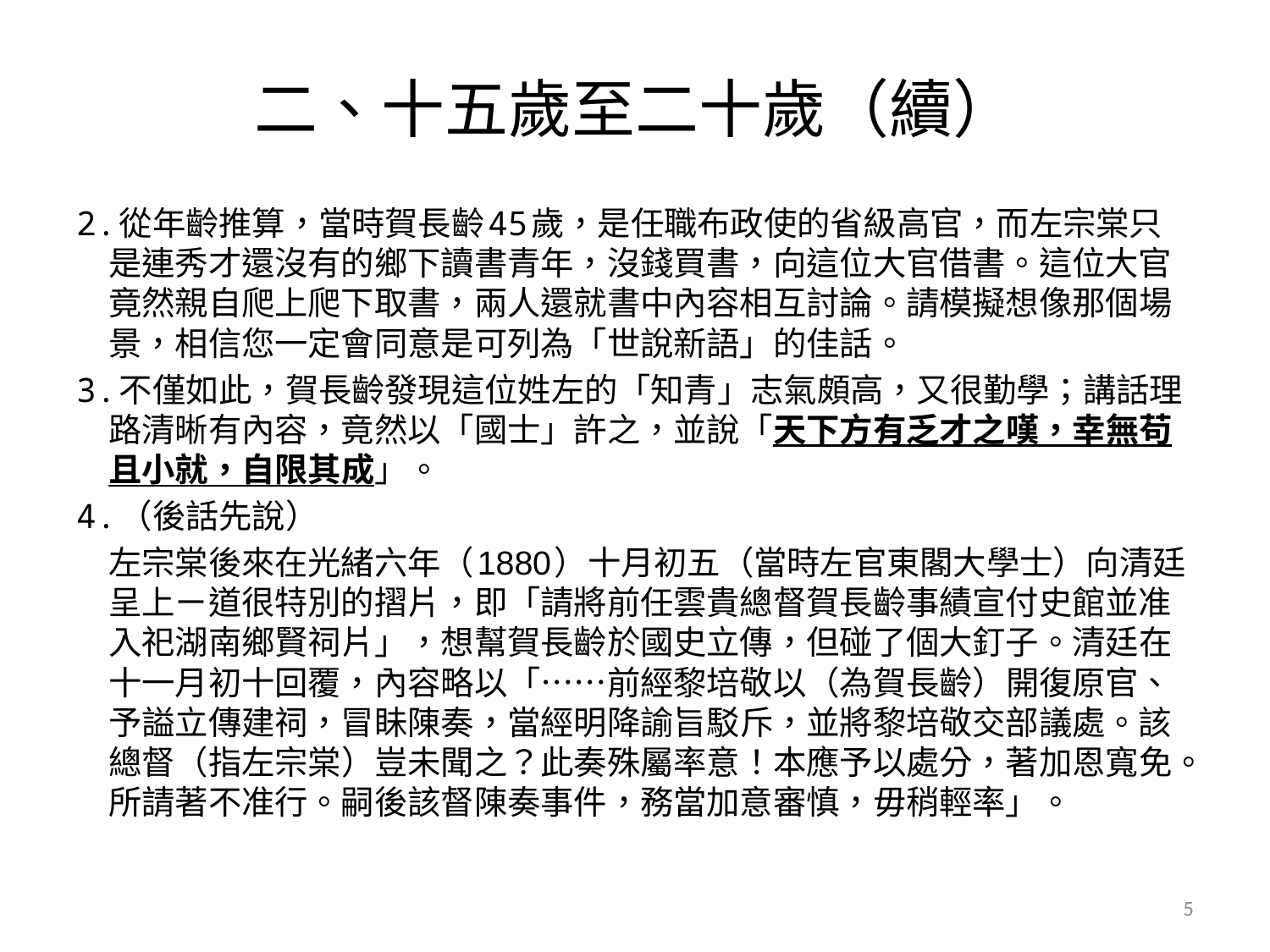

# 二、十五歲至二十歲（續）
2.從年齡推算，當時賀長齡45歲，是任職布政使的省級高官，而左宗棠只是連秀才還沒有的鄉下讀書青年，沒錢買書，向這位大官借書。這位大官竟然親自爬上爬下取書，兩人還就書中內容相互討論。請模擬想像那個場景，相信您一定會同意是可列為「世說新語」的佳話。
3.不僅如此，賀長齡發現這位姓左的「知青」志氣頗高，又很勤學；講話理路清晰有內容，竟然以「國士」許之，並說「天下方有乏才之嘆，幸無苟且小就，自限其成」。
4.（後話先說）
左宗棠後來在光緒六年（1880）十月初五（當時左官東閣大學士）向清廷呈上ㄧ道很特別的摺片，即「請將前任雲貴總督賀長齡事績宣付史館並准入祀湖南鄉賢祠片」，想幫賀長齡於國史立傳，但碰了個大釘子。清廷在十一月初十回覆，內容略以「⋯⋯前經黎培敬以（為賀長齡）開復原官、予謚立傳建祠，冒眛陳奏，當經明降諭旨駁斥，並將黎培敬交部議處。該總督（指左宗棠）豈未聞之？此奏殊屬率意！本應予以處分，著加恩寬免。所請著不准行。嗣後該督陳奏事件，務當加意審慎，毋稍輕率」。

5